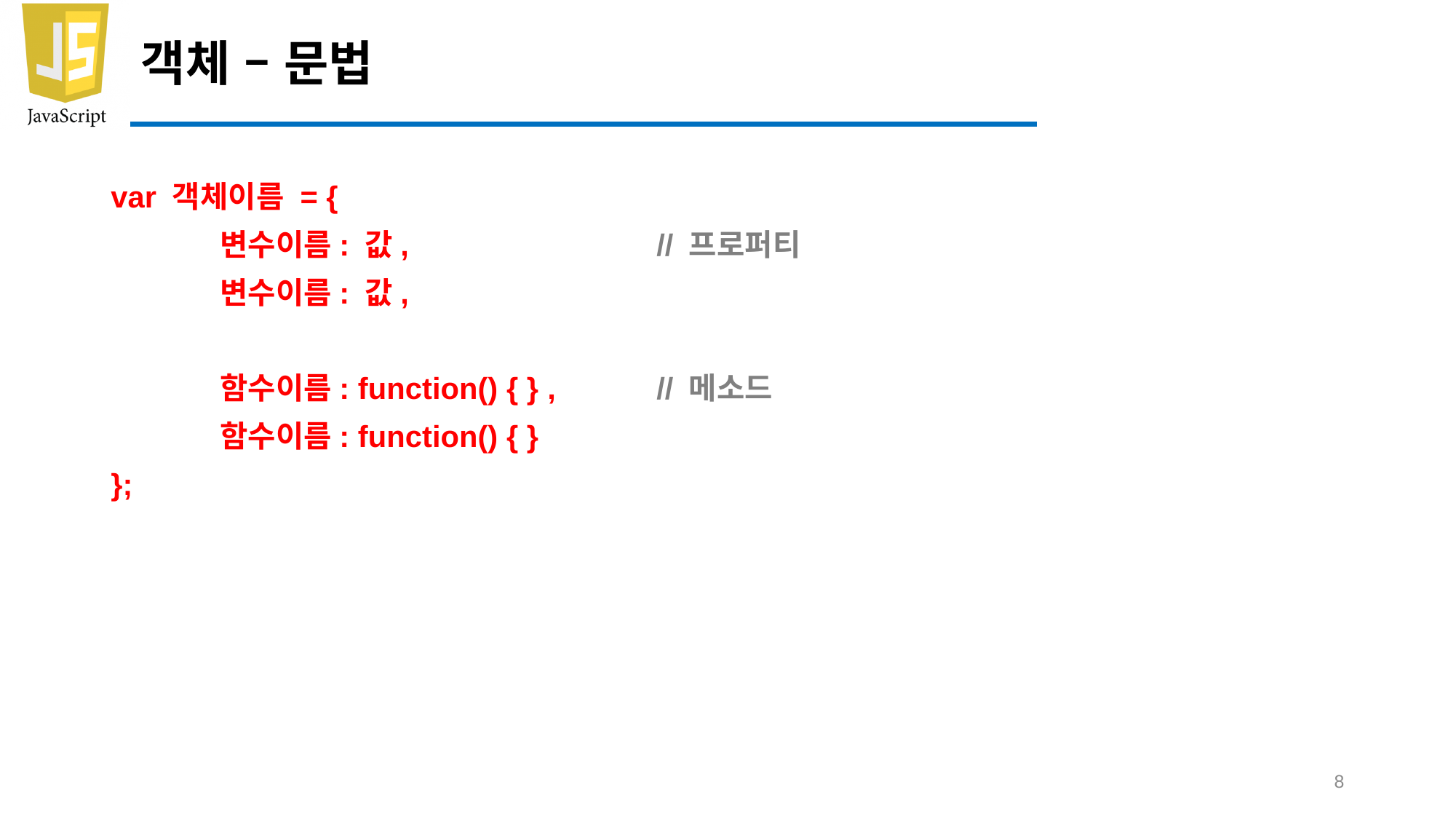

# 객체 – 문법
var 객체이름 = {
	변수이름: 값,			// 프로퍼티
	변수이름: 값,

	함수이름: function() { }	,	// 메소드
	함수이름: function() { }
};
8